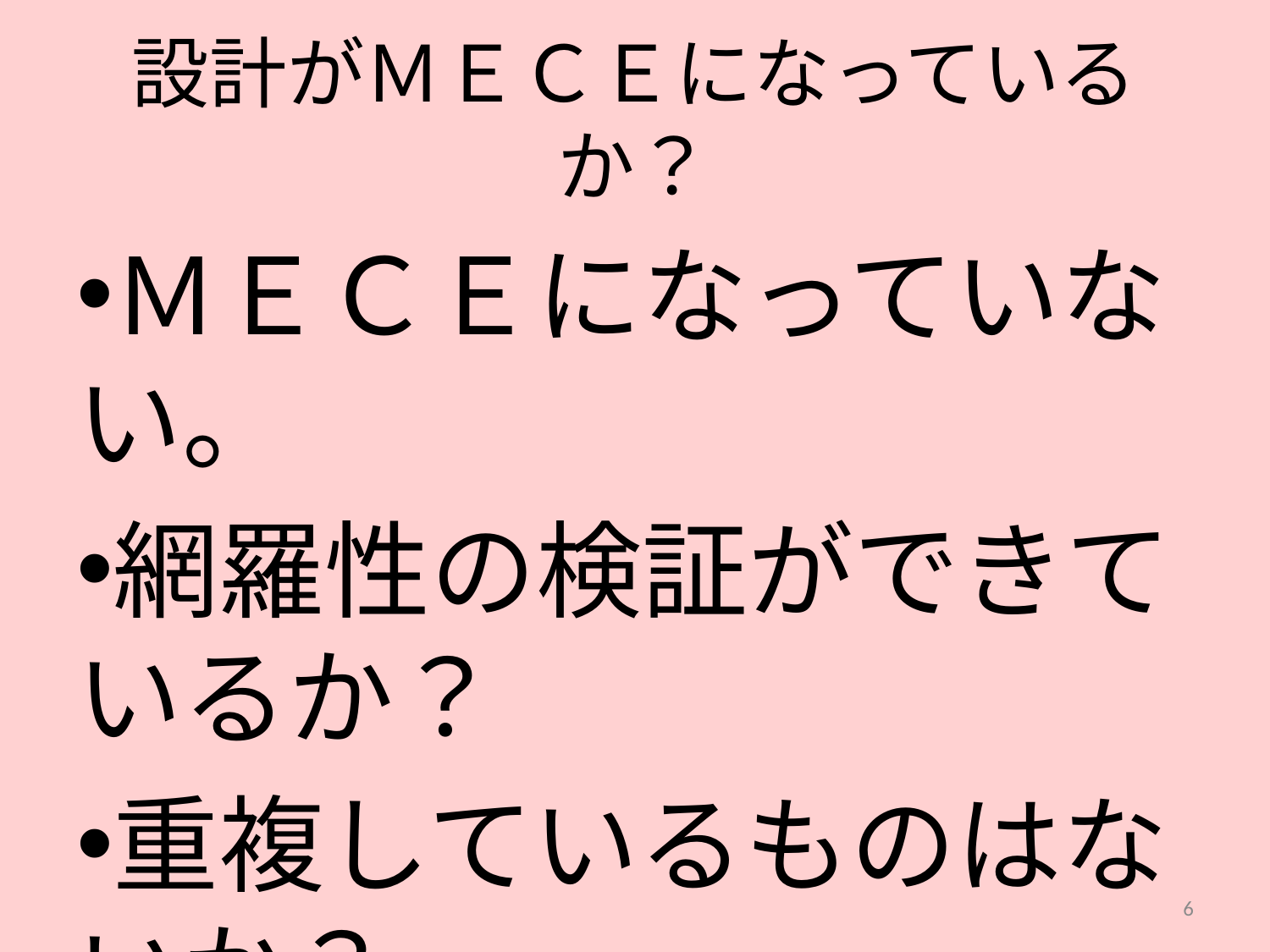

# 設計がＭＥＣＥになっているか？
ＭＥＣＥになっていない。
網羅性の検証ができているか？
重複しているものはないか？

6